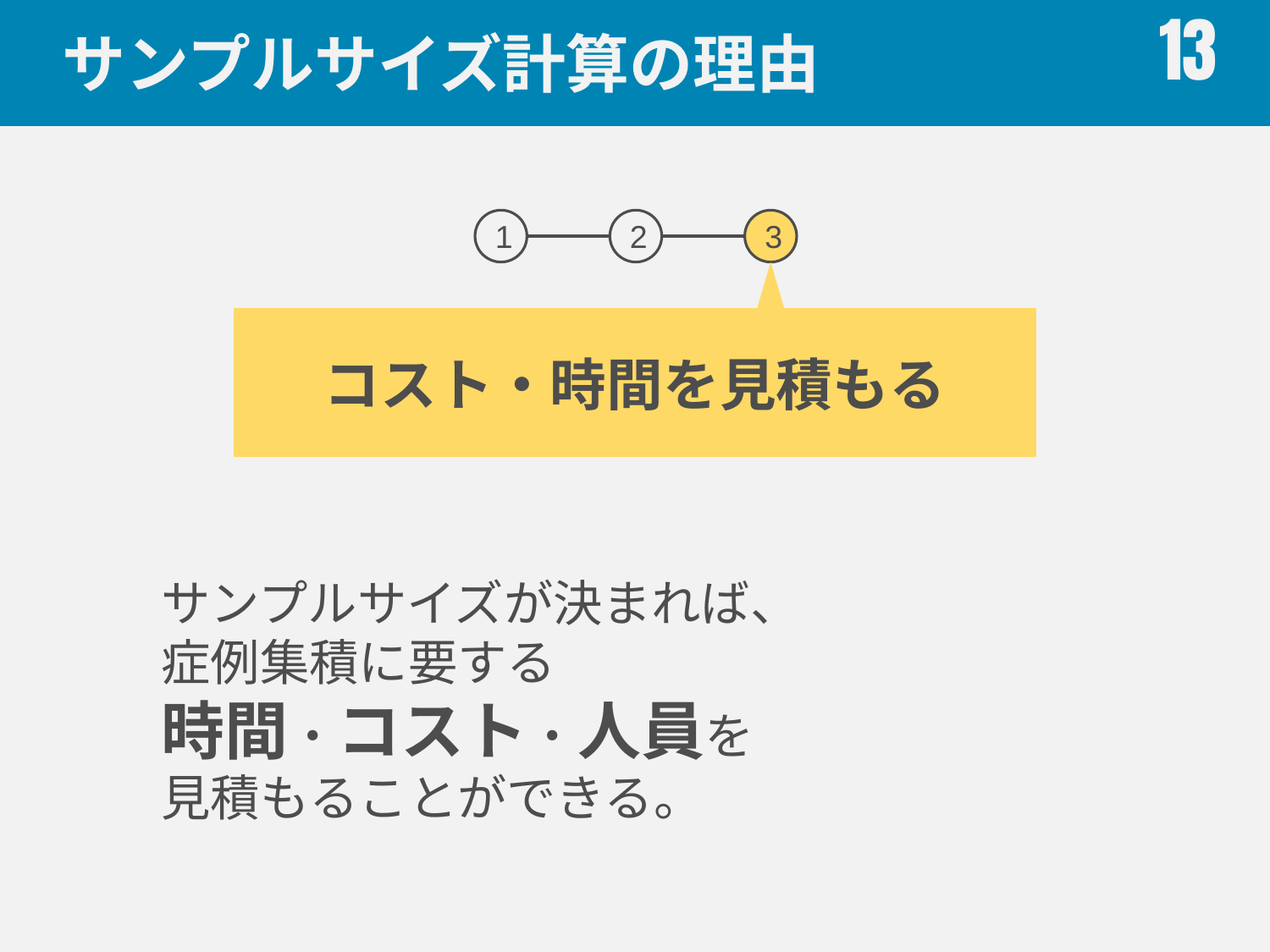

# サンプルサイズ計算の理由
 13
1
2
3

コスト・時間を見積もる
サンプルサイズが決まれば、
症例集積に要する
時間・コスト・人員を
見積もることができる。